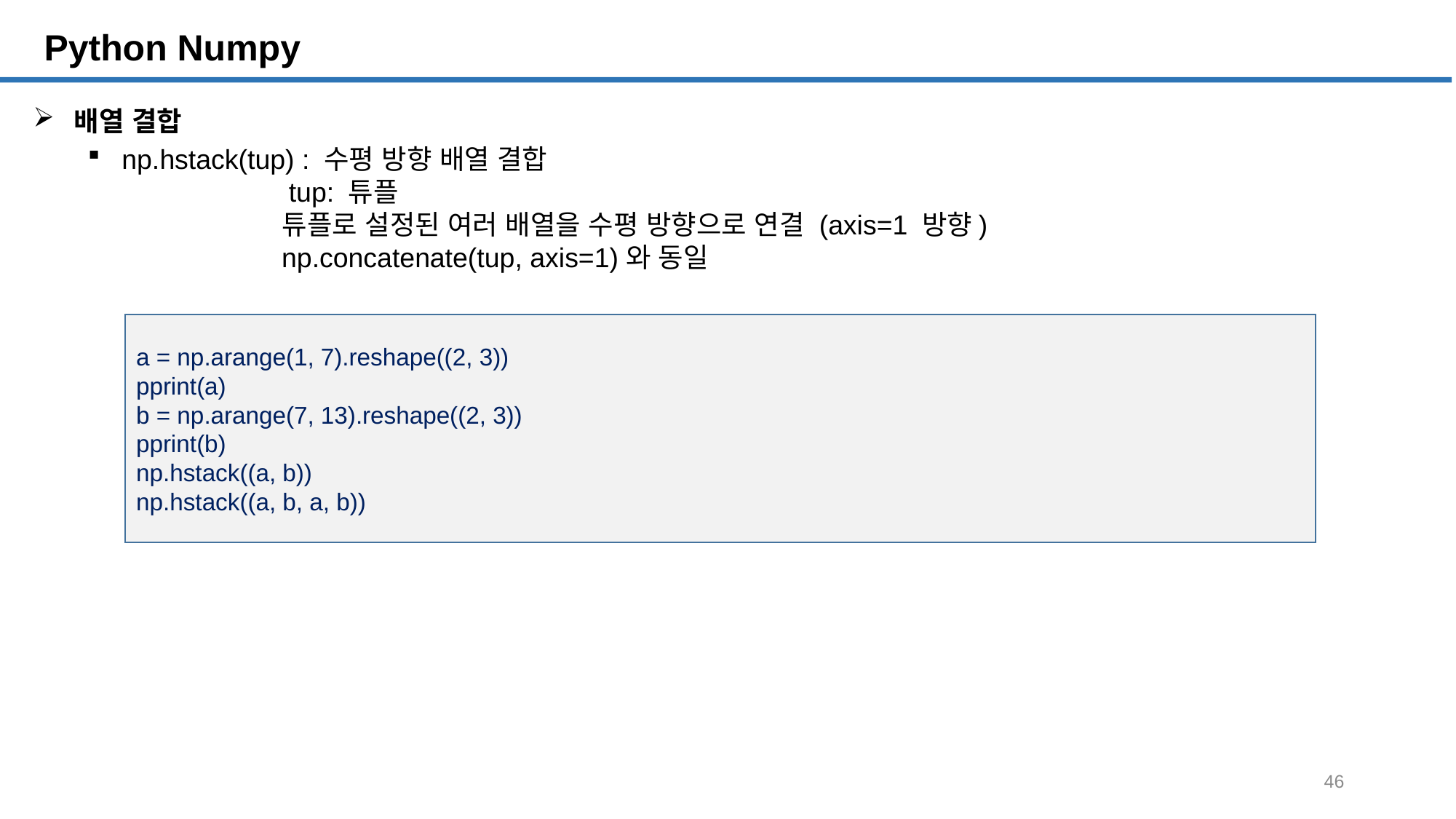

SQL 튜닝 개요
# Python Numpy

배열 결합
np.hstack(tup) : 수평 방향 배열 결합
                     tup: 튜플
                     튜플로 설정된 여러 배열을 수평 방향으로 연결 (axis=1 방향)
                     np.concatenate(tup, axis=1)와 동일
a = np.arange(1, 7).reshape((2, 3))
pprint(a)
b = np.arange(7, 13).reshape((2, 3))
pprint(b)
np.hstack((a, b))
np.hstack((a, b, a, b))
46